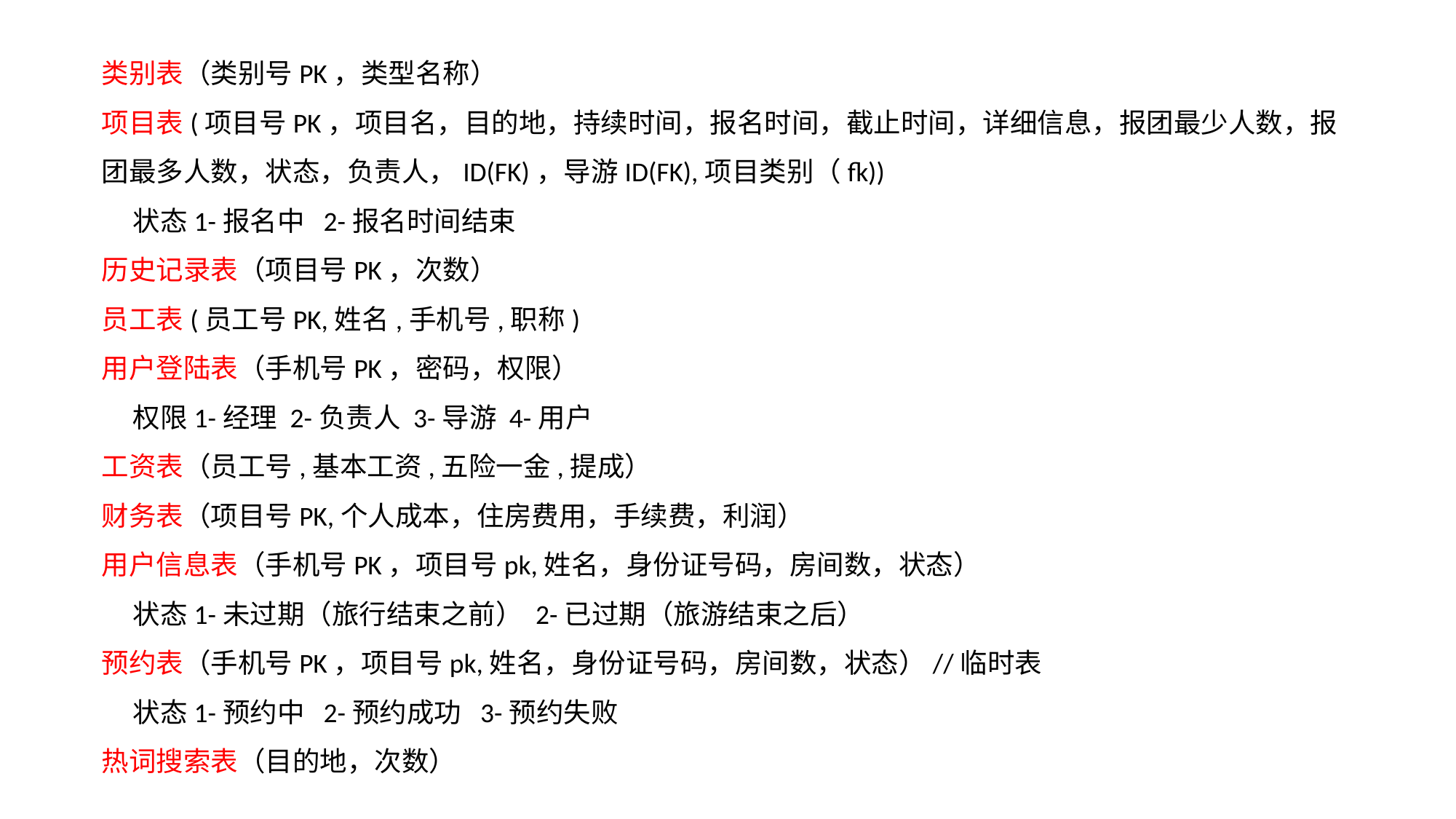

类别表（类别号PK，类型名称）
项目表(项目号PK，项目名，目的地，持续时间，报名时间，截止时间，详细信息，报团最少人数，报团最多人数，状态，负责人，ID(FK)，导游ID(FK),项目类别（fk))
    状态1-报名中  2-报名时间结束
历史记录表（项目号PK，次数）
员工表(员工号PK,姓名,手机号,职称)
用户登陆表（手机号PK，密码，权限）
    权限1-经理 2-负责人 3-导游 4-用户
工资表（员工号,基本工资,五险一金,提成）
财务表（项目号PK,个人成本，住房费用，手续费，利润）
用户信息表（手机号PK，项目号pk,姓名，身份证号码，房间数，状态）
    状态1-未过期（旅行结束之前） 2-已过期（旅游结束之后）
预约表（手机号PK，项目号pk,姓名，身份证号码，房间数，状态）//临时表
    状态1-预约中  2-预约成功  3-预约失败
热词搜索表（目的地，次数）